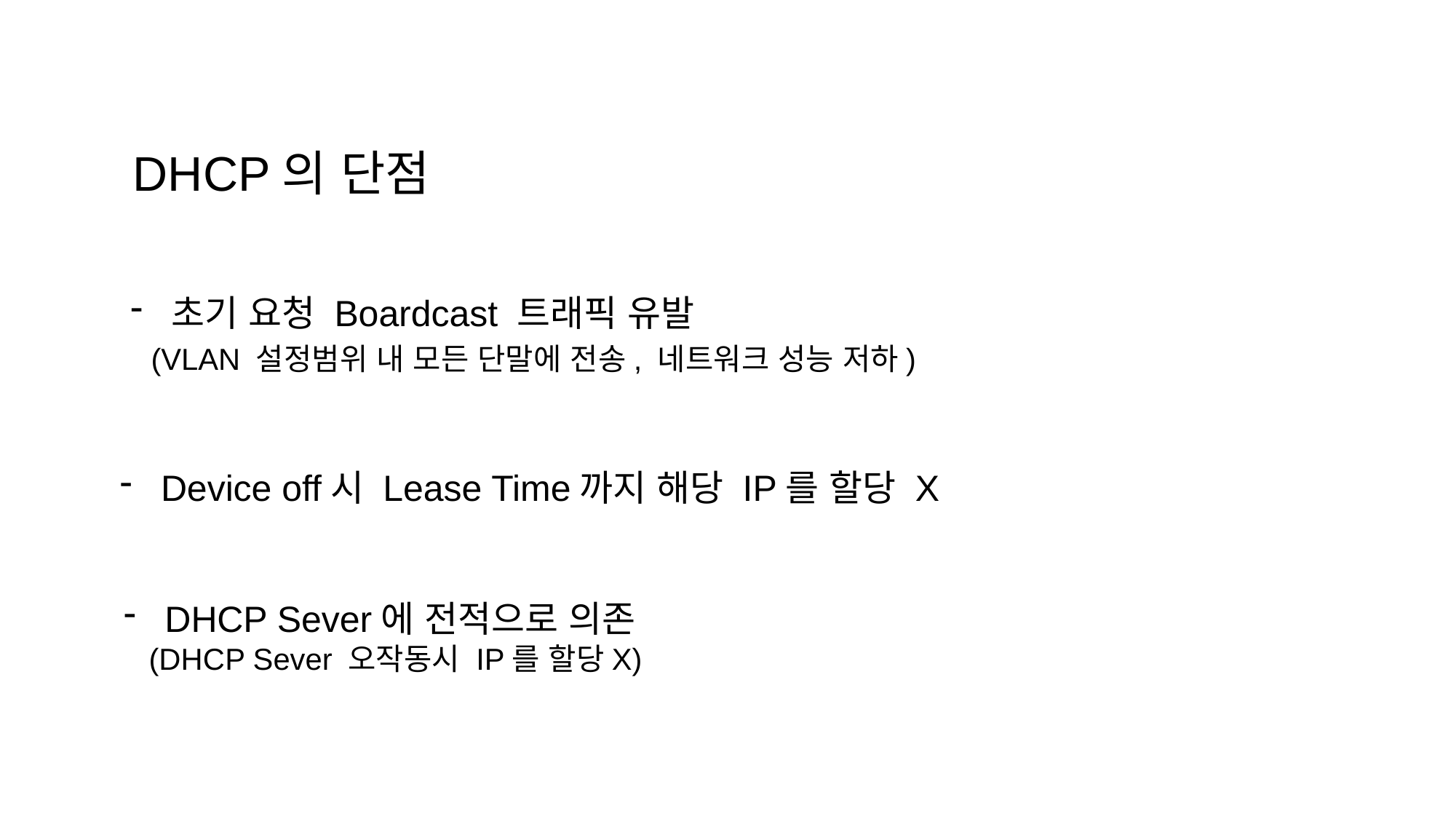

DHCP의 단점
초기 요청 Boardcast 트래픽 유발
  (VLAN 설정범위 내 모든 단말에 전송, 네트워크 성능 저하)
Device off시 Lease Time까지 해당 IP를 할당 X
DHCP Sever에 전적으로 의존
   (DHCP Sever 오작동시 IP를 할당X)